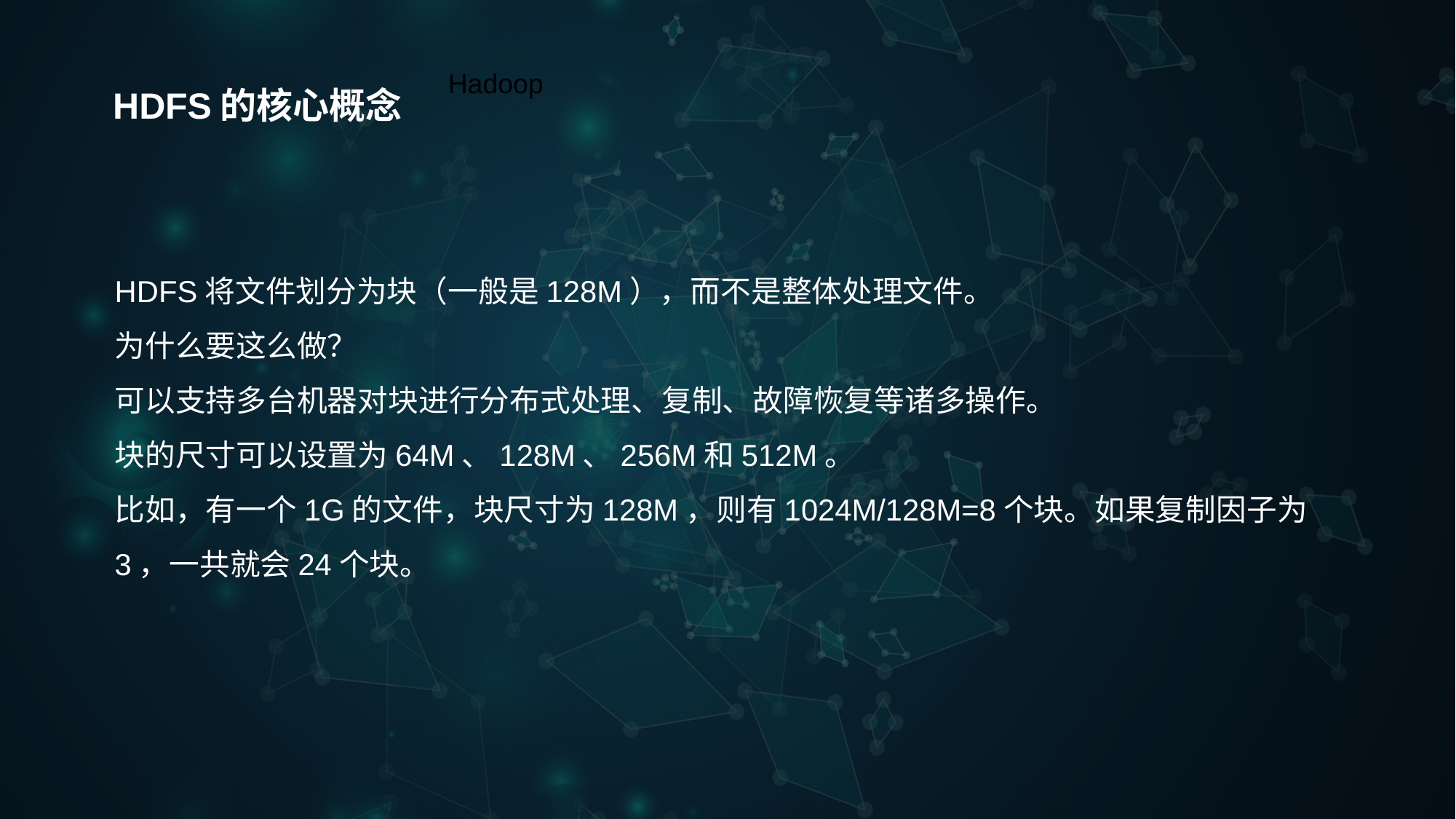

Hadoop
HDFS的核心概念
HDFS将文件划分为块（一般是128M），而不是整体处理文件。
为什么要这么做？
可以支持多台机器对块进行分布式处理、复制、故障恢复等诸多操作。
块的尺寸可以设置为64M、128M、256M和512M。
比如，有一个1G的文件，块尺寸为128M，则有1024M/128M=8个块。如果复制因子为3，一共就会24个块。